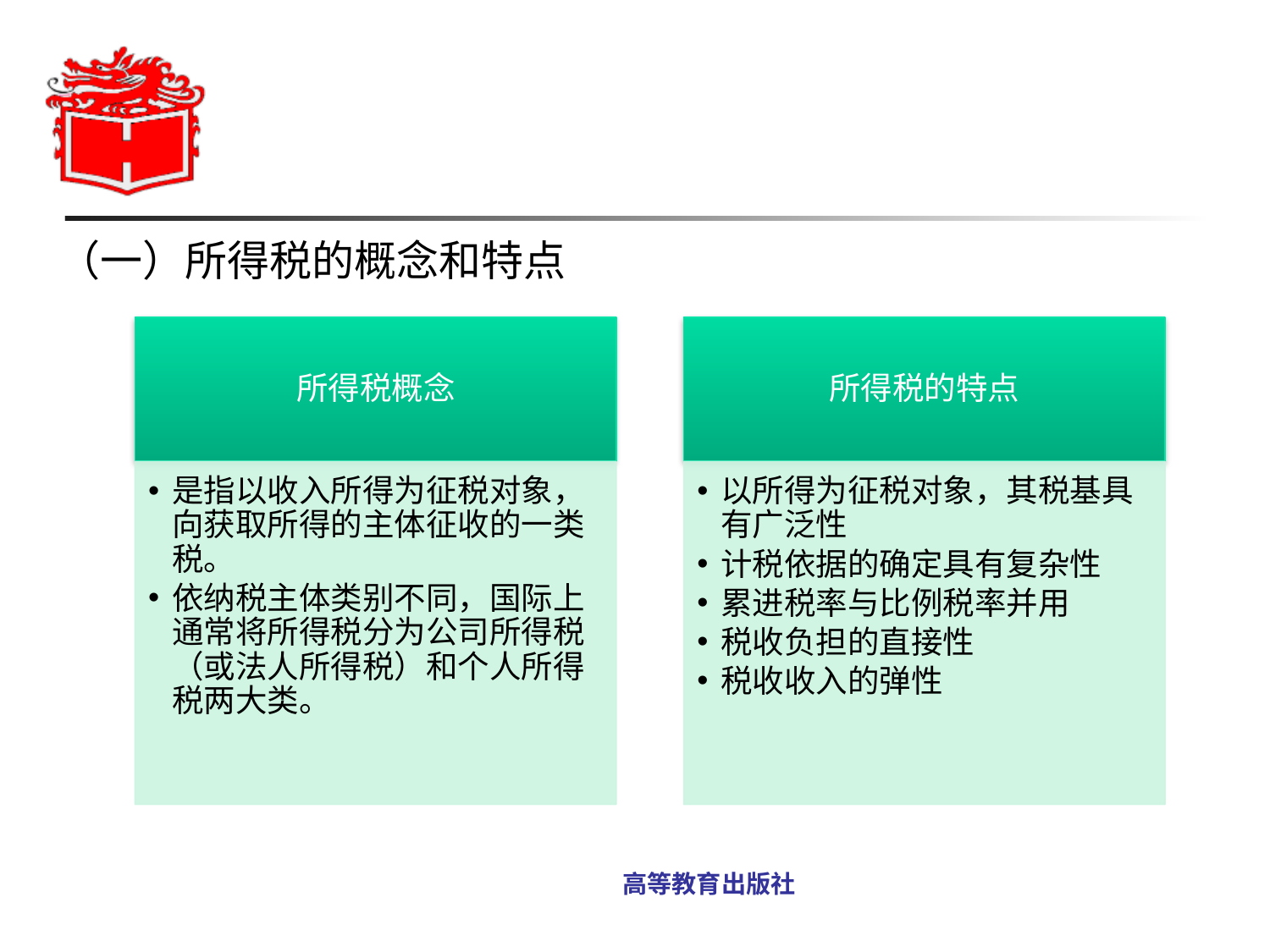

（一）所得税的概念和特点

所得税概念
是指以收入所得为征税对象，向获取所得的主体征收的一类税。
依纳税主体类别不同，国际上通常将所得税分为公司所得税（或法人所得税）和个人所得税两大类。

所得税的特点
以所得为征税对象，其税基具有广泛性
计税依据的确定具有复杂性
累进税率与比例税率并用
税收负担的直接性
税收收入的弹性

高等教育出版社